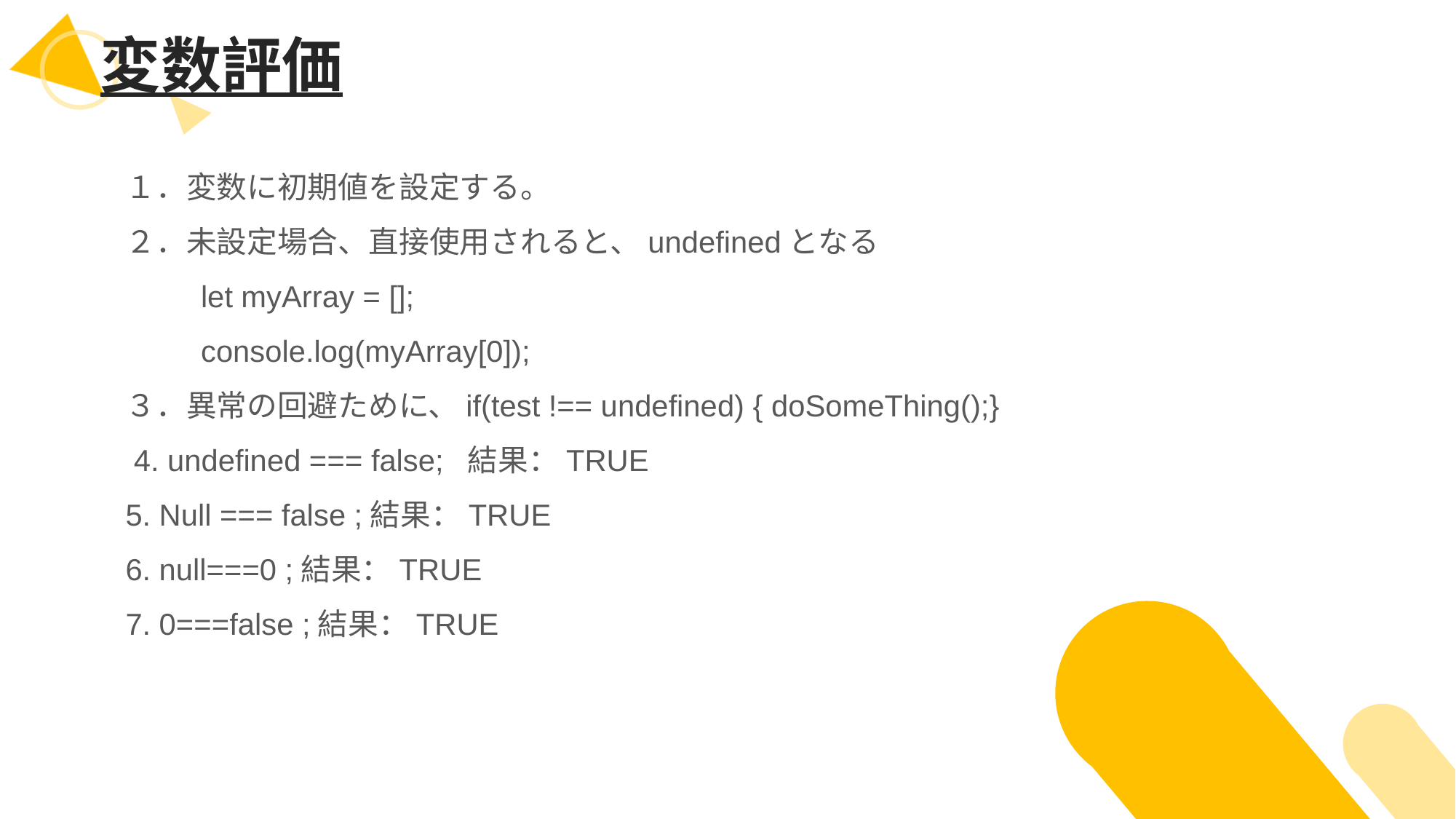

変数評価

１．変数に初期値を設定する。
２．未設定場合、直接使用されると、undefinedとなる
         let myArray = [];
         console.log(myArray[0]);
３．異常の回避ために、if(test !== undefined) { doSomeThing();}
 4. undefined === false;  結果：TRUE
5. Null === false ;結果：TRUE
6. null===0 ;結果：TRUE
7. 0===false ;結果：TRUE